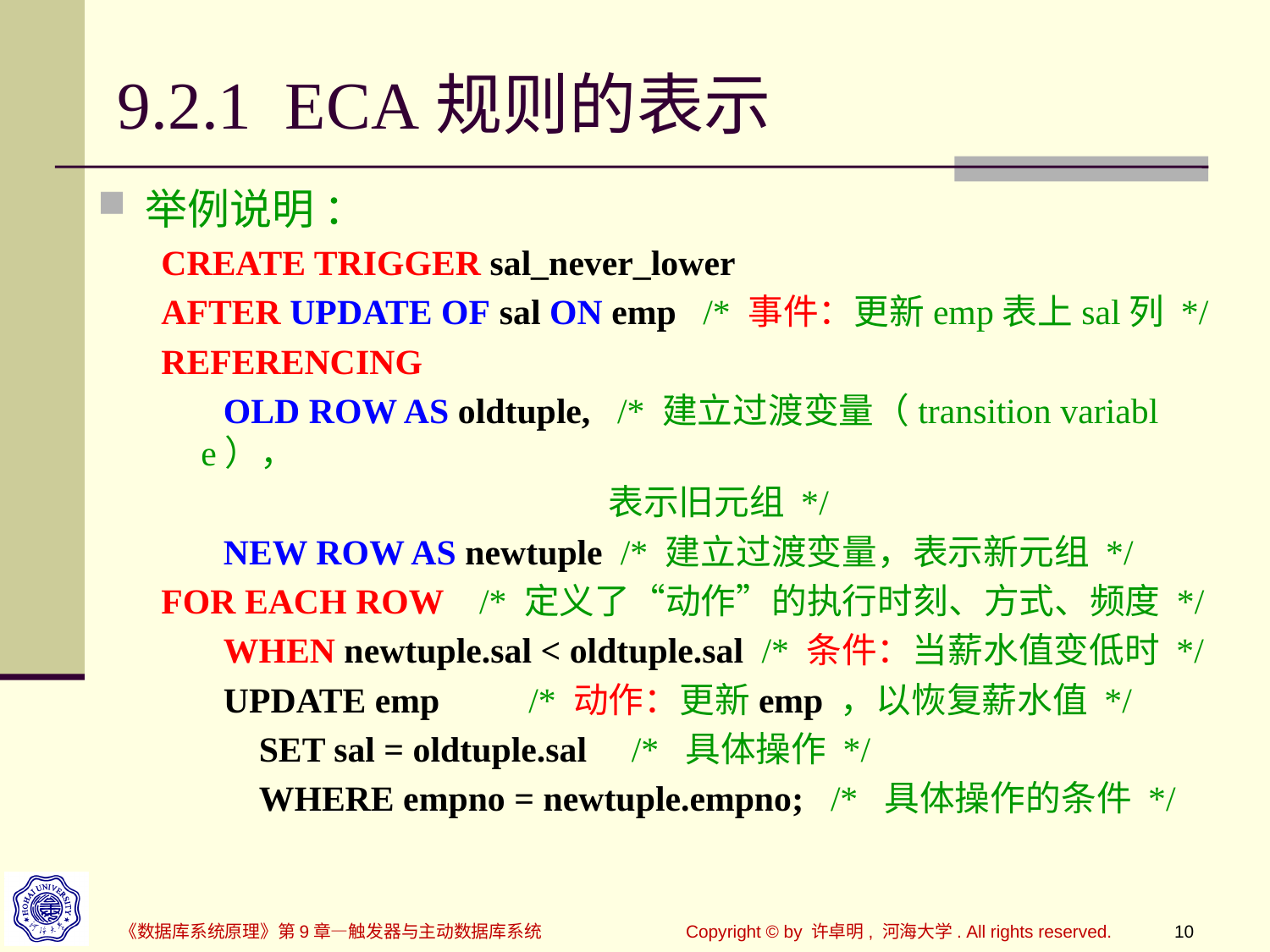

# 9.2.1  ECA规则的表示
举例说明 ：
CREATE TRIGGER sal_never_lower
AFTER UPDATE OF sal ON emp   /* 事件：更新emp表上sal列 */
REFERENCING
       OLD ROW AS oldtuple,   /* 建立过渡变量（transition variable），
                                                        表示旧元组 */
       NEW ROW AS newtuple  /* 建立过渡变量，表示新元组 */
FOR EACH ROW    /* 定义了“动作”的执行时刻、方式、频度 */
       WHEN newtuple.sal < oldtuple.sal  /* 条件：当薪水值变低时 */
       UPDATE emp          /* 动作：更新emp ，以恢复薪水值 */
           SET sal = oldtuple.sal     /*  具体操作 */
           WHERE empno = newtuple.empno;   /*  具体操作的条件 */
《数据库系统原理》第9章—触发器与主动数据库系统
Copyright © by 许卓明, 河海大学. All rights reserved.
10